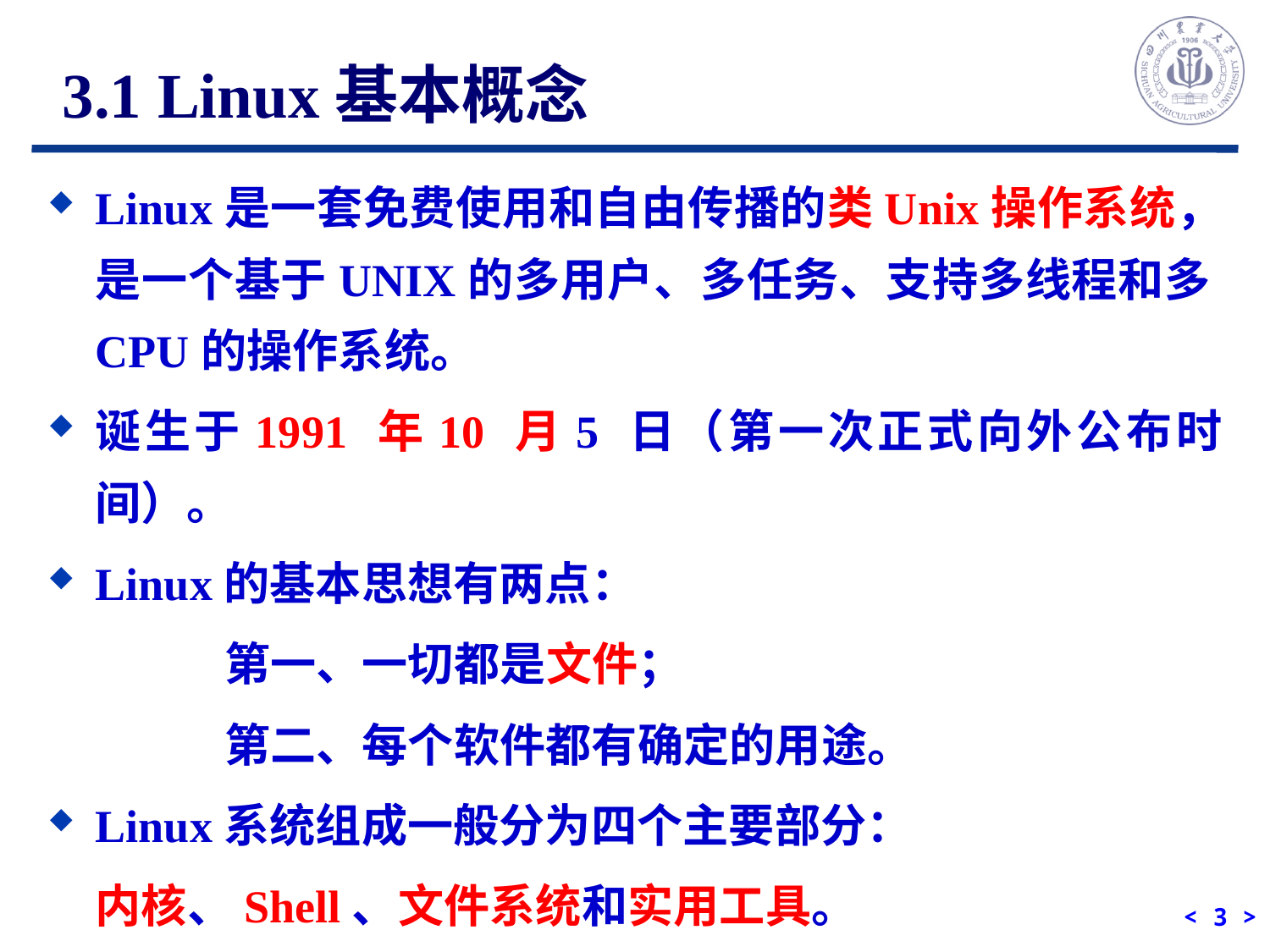

3.1 Linux基本概念
Linux是一套免费使用和自由传播的类Unix操作系统，是一个基于UNIX的多用户、多任务、支持多线程和多CPU的操作系统。
诞生于1991 年10 月5 日（第一次正式向外公布时间）。
Linux的基本思想有两点：
                第一、一切都是文件；
                第二、每个软件都有确定的用途。
Linux系统组成一般分为四个主要部分：
  	内核、Shell、文件系统和实用工具。